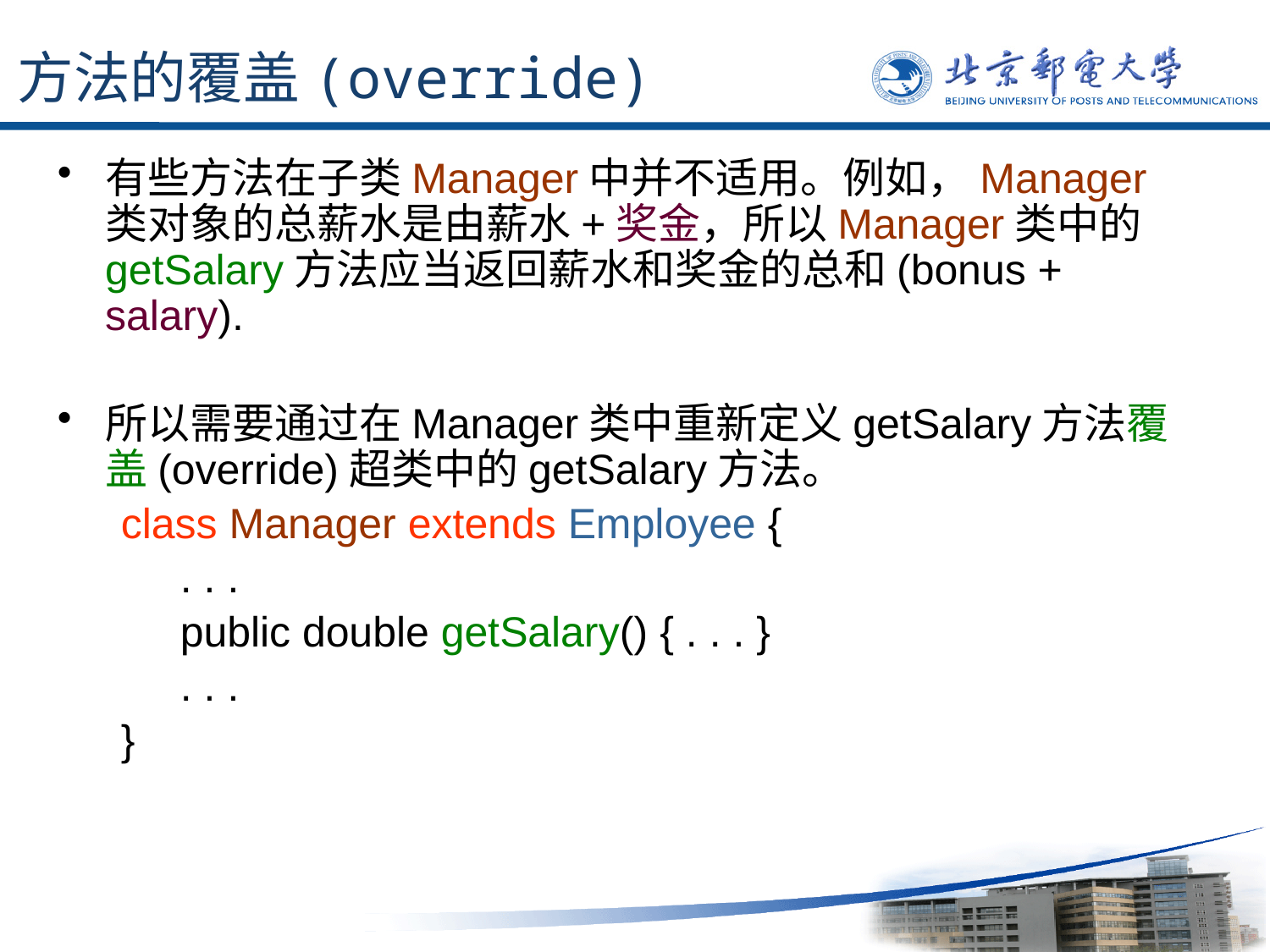

# 方法的覆盖(override)
有些方法在子类Manager中并不适用。例如，Manager类对象的总薪水是由薪水+奖金，所以Manager类中的getSalary方法应当返回薪水和奖金的总和(bonus + salary).

所以需要通过在Manager类中重新定义getSalary方法覆盖(override)超类中的getSalary方法。
class Manager extends Employee {
     . . .
     public double getSalary() { . . . }
     . . .
}